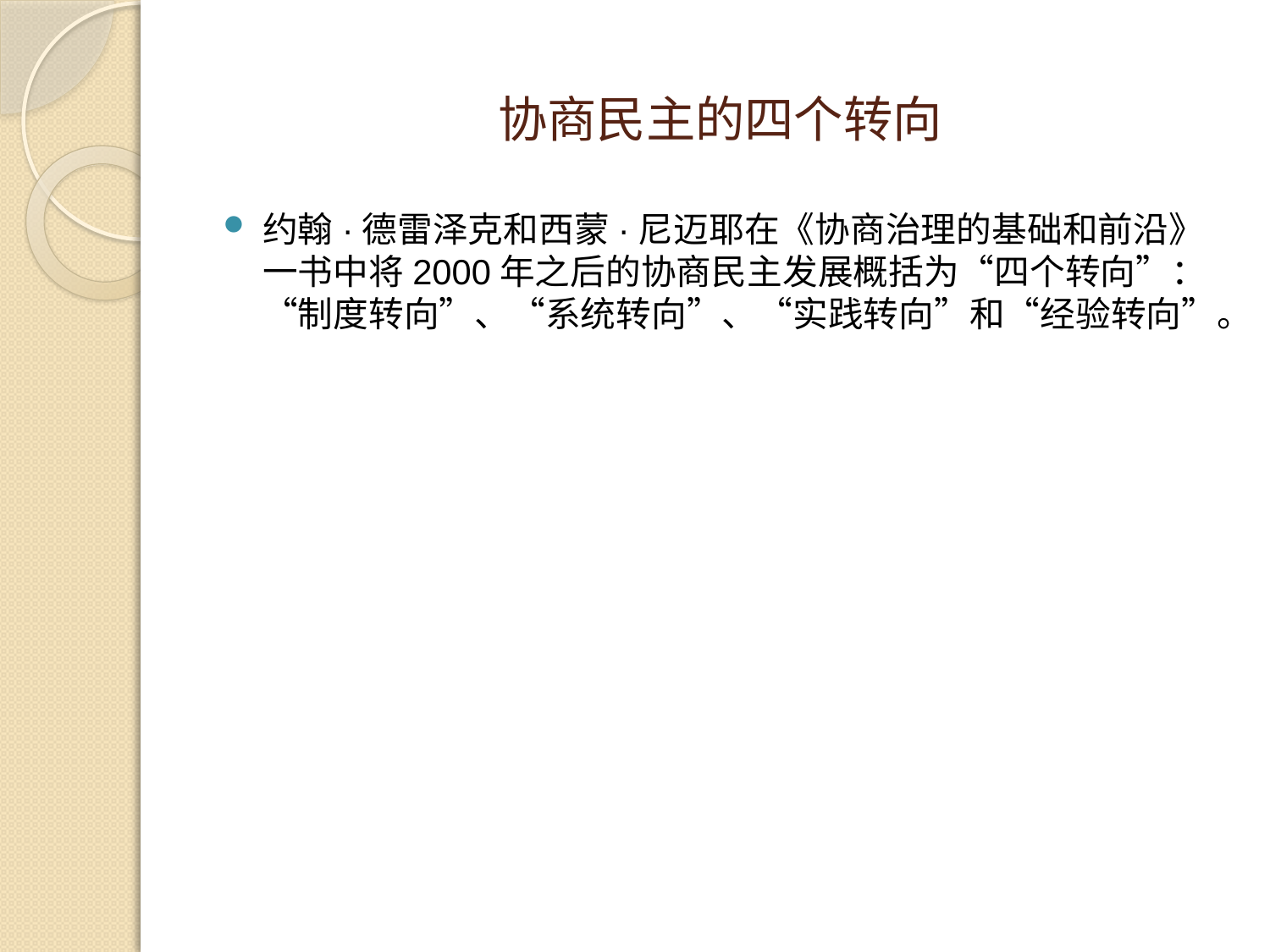

# 协商民主的四个转向
约翰·德雷泽克和西蒙·尼迈耶在《协商治理的基础和前沿》一书中将2000年之后的协商民主发展概括为“四个转向”：“制度转向”、“系统转向”、“实践转向”和“经验转向”。